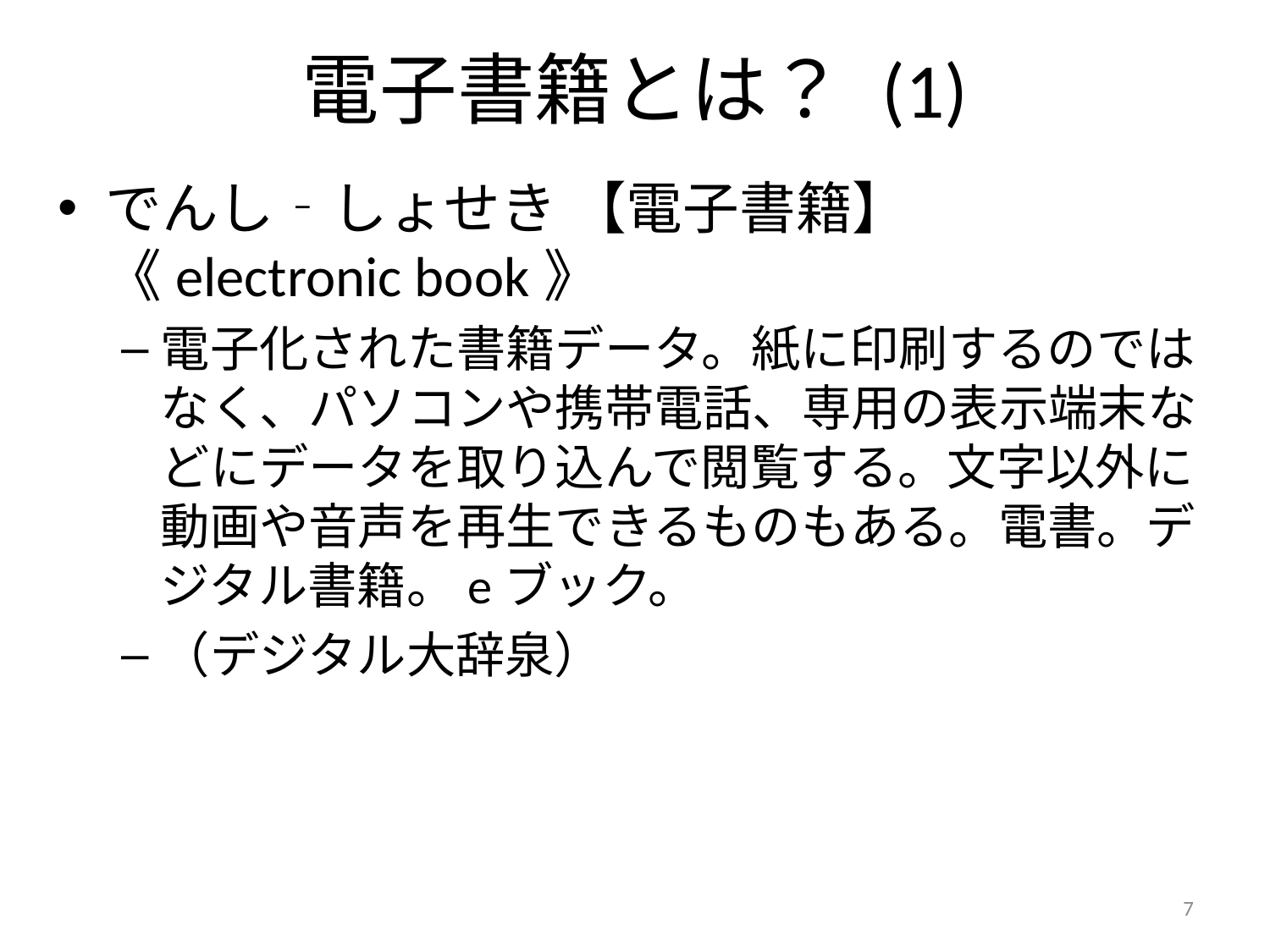

# 電子書籍とは？ (1)
でんし‐しょせき 【電子書籍】 《electronic book》
電子化された書籍データ。紙に印刷するのではなく、パソコンや携帯電話、専用の表示端末などにデータを取り込んで閲覧する。文字以外に動画や音声を再生できるものもある。電書。デジタル書籍。eブック。
（デジタル大辞泉）
7